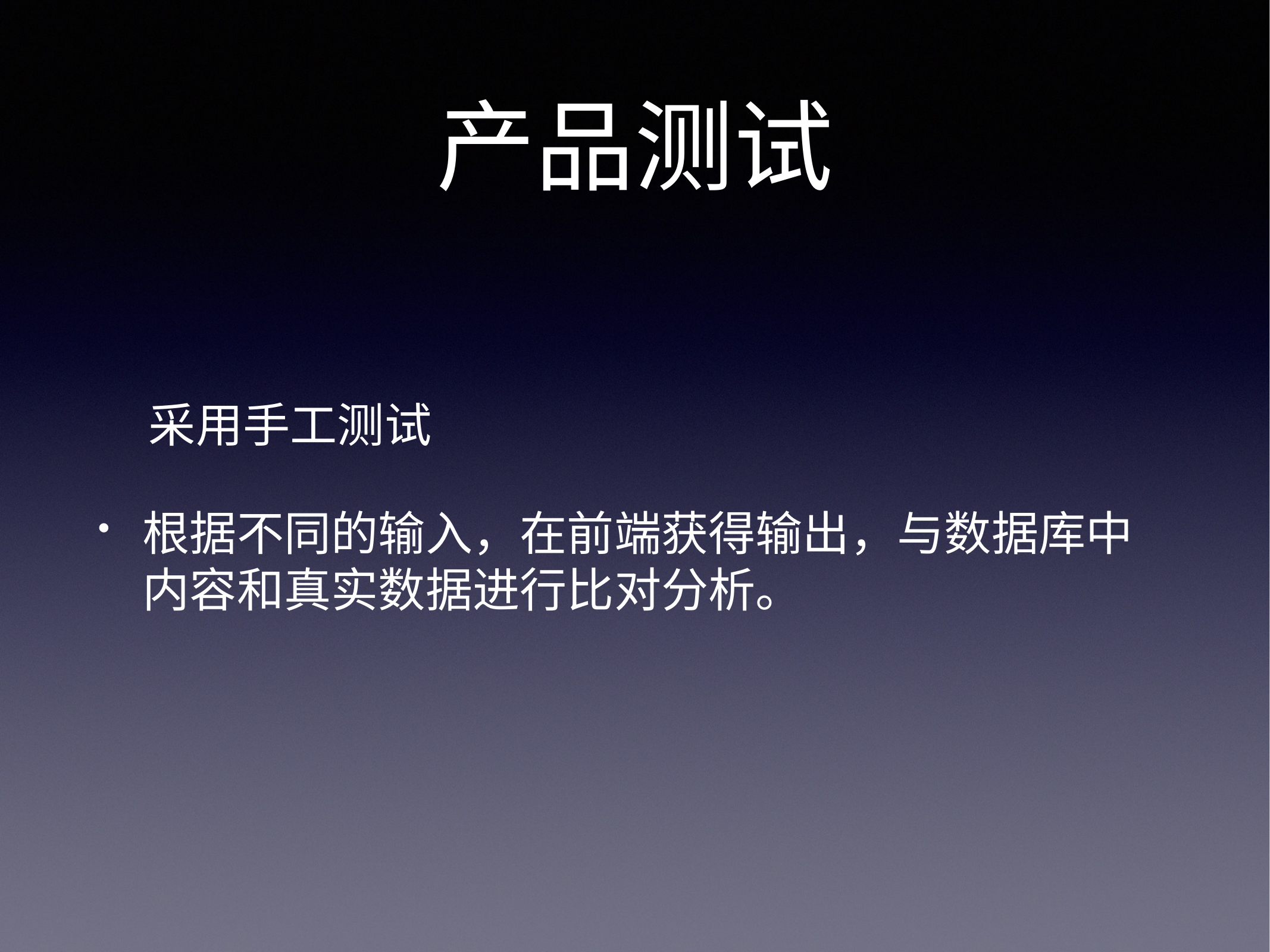

# 产品测试
采用手工测试
根据不同的输入，在前端获得输出，与数据库中内容和真实数据进行比对分析。